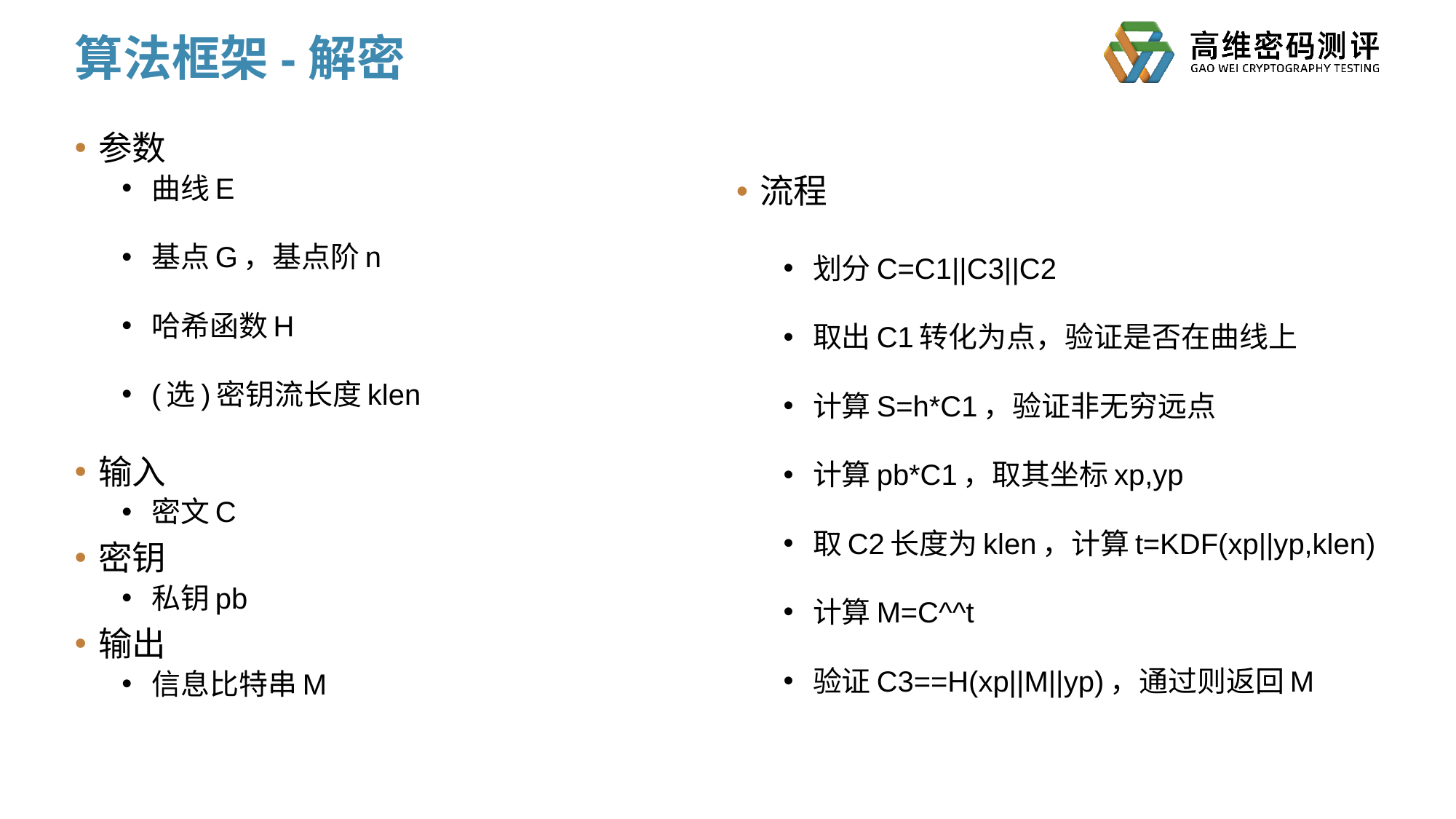

# 算法框架-解密
参数
曲线E
基点G，基点阶n
哈希函数H
(选)密钥流长度klen
输入
密文C
密钥
私钥pb
输出
信息比特串M
流程
划分C=C1||C3||C2
取出C1转化为点，验证是否在曲线上
计算S=h*C1，验证非无穷远点
计算pb*C1，取其坐标xp,yp
取C2长度为klen，计算t=KDF(xp||yp,klen)
计算M=C^^t
验证C3==H(xp||M||yp)，通过则返回M